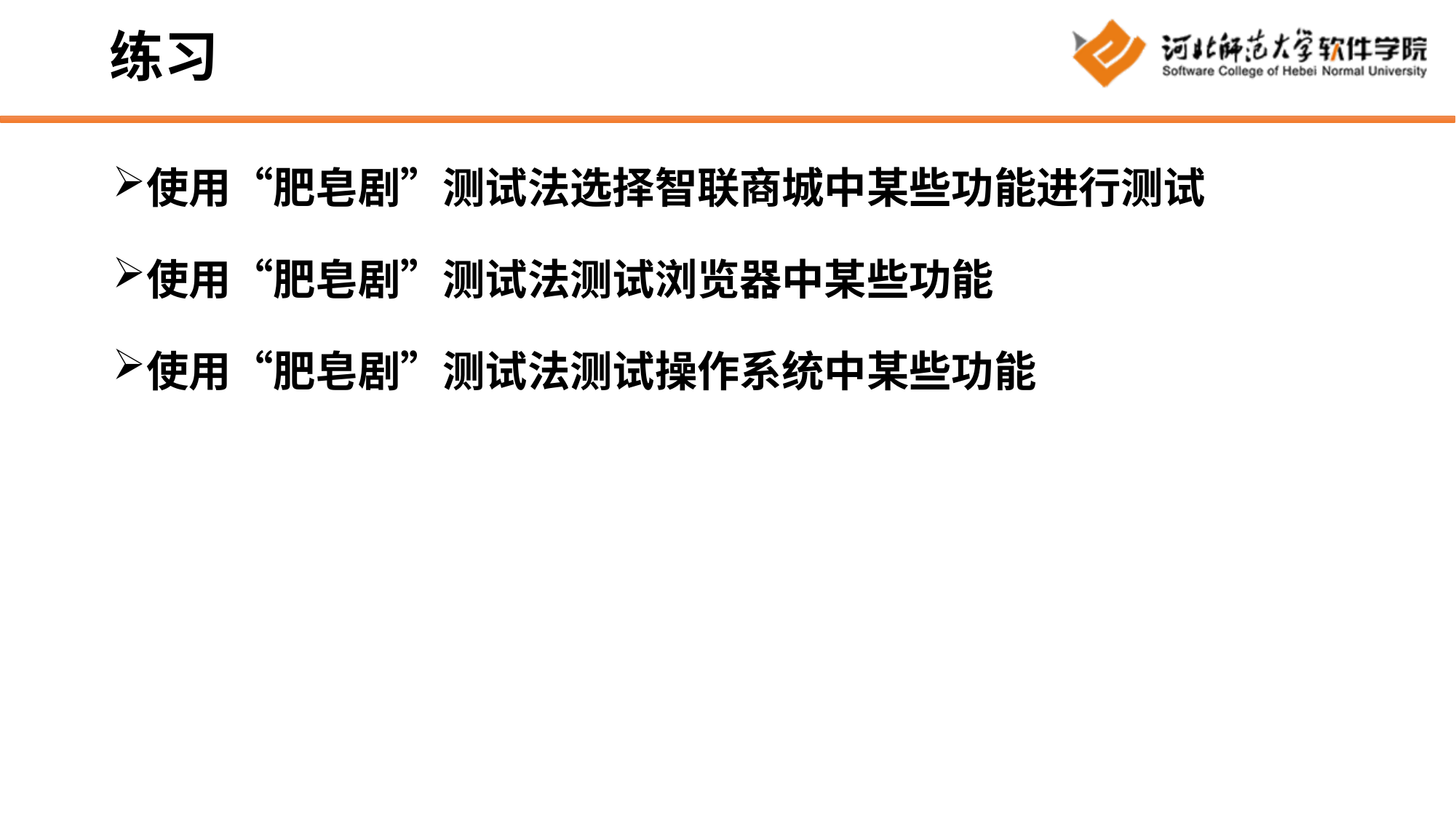

# 练习
使用“肥皂剧”测试法选择智联商城中某些功能进行测试
使用“肥皂剧”测试法测试浏览器中某些功能
使用“肥皂剧”测试法测试操作系统中某些功能